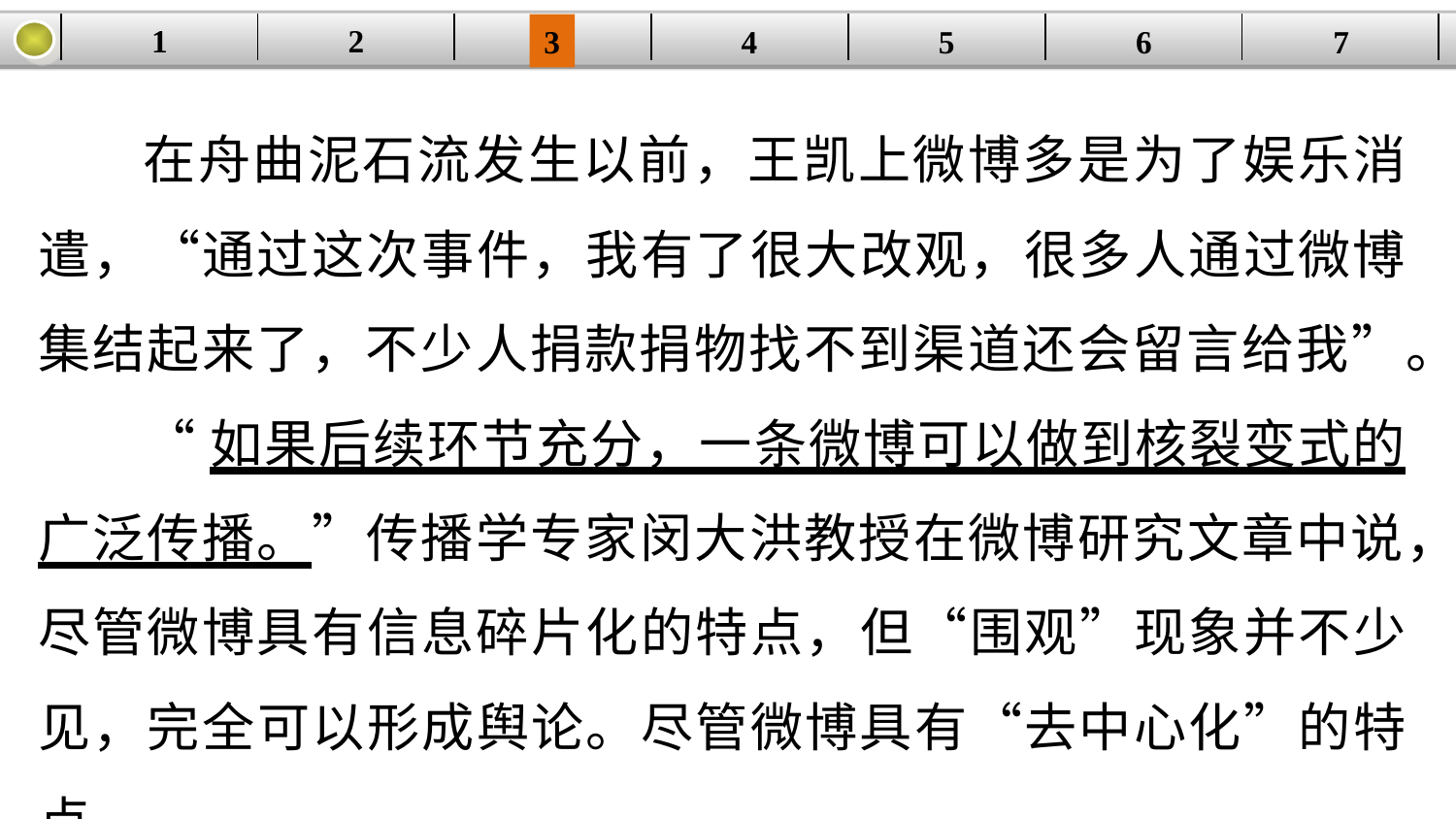

1
2
|  |  |  |  |  |  |  |
| --- | --- | --- | --- | --- | --- | --- |
3
4
5
6
7

在舟曲泥石流发生以前，王凯上微博多是为了娱乐消遣，“通过这次事件，我有了很大改观，很多人通过微博集结起来了，不少人捐款捐物找不到渠道还会留言给我”。
“如果后续环节充分，一条微博可以做到核裂变式的广泛传播。”传播学专家闵大洪教授在微博研究文章中说，尽管微博具有信息碎片化的特点，但“围观”现象并不少见，完全可以形成舆论。尽管微博具有“去中心化”的特点，